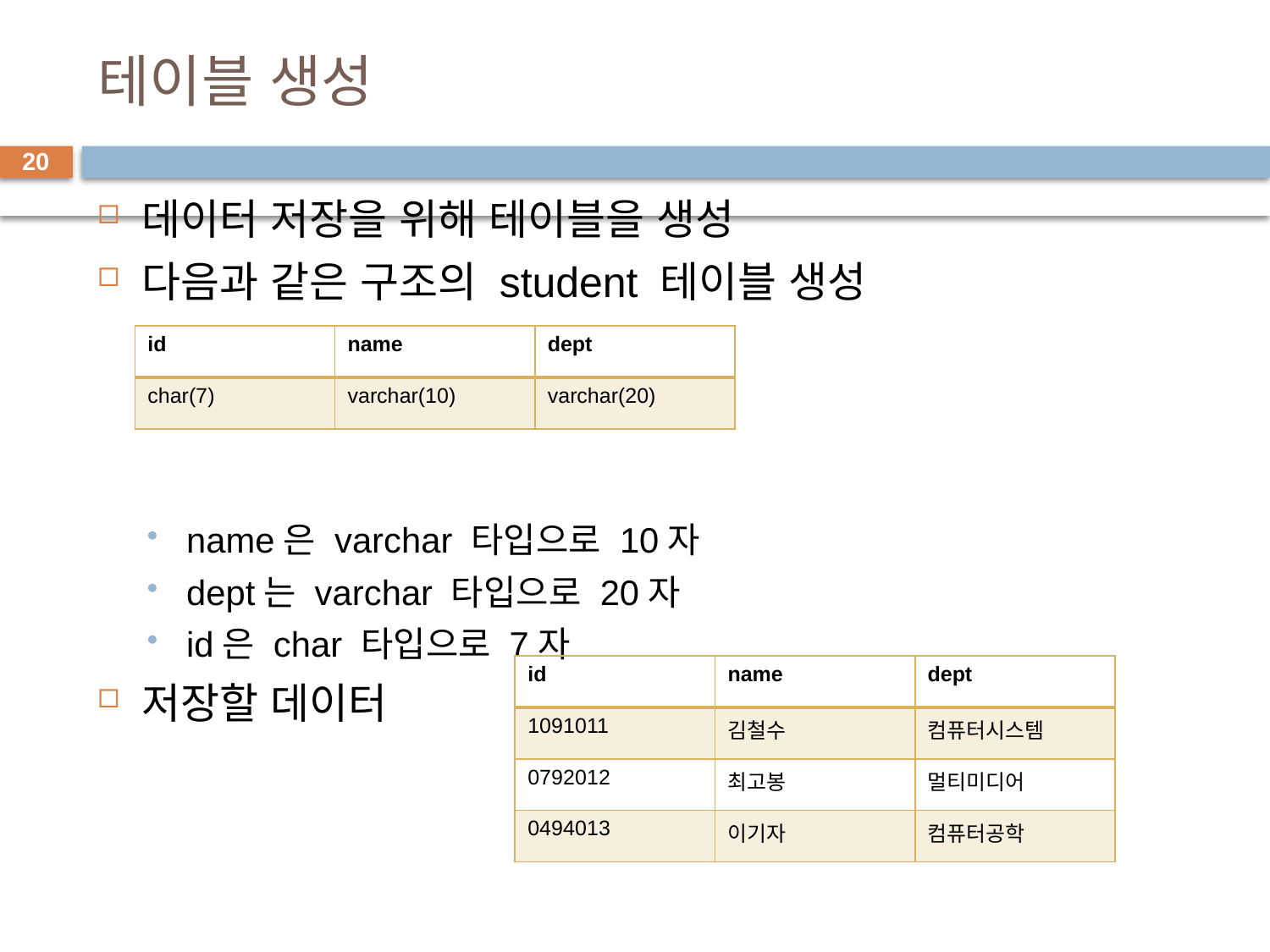

# 테이블 생성
20
데이터 저장을 위해 테이블을 생성
다음과 같은 구조의 student 테이블 생성

name은 varchar 타입으로 10자
dept는 varchar 타입으로 20자
id은 char 타입으로 7자
저장할 데이터

| id | name | dept |
| --- | --- | --- |
| char(7) | varchar(10) | varchar(20) |
| id | name | dept |
| --- | --- | --- |
| 1091011 | 김철수 | 컴퓨터시스템 |
| 0792012 | 최고봉 | 멀티미디어 |
| 0494013 | 이기자 | 컴퓨터공학 |